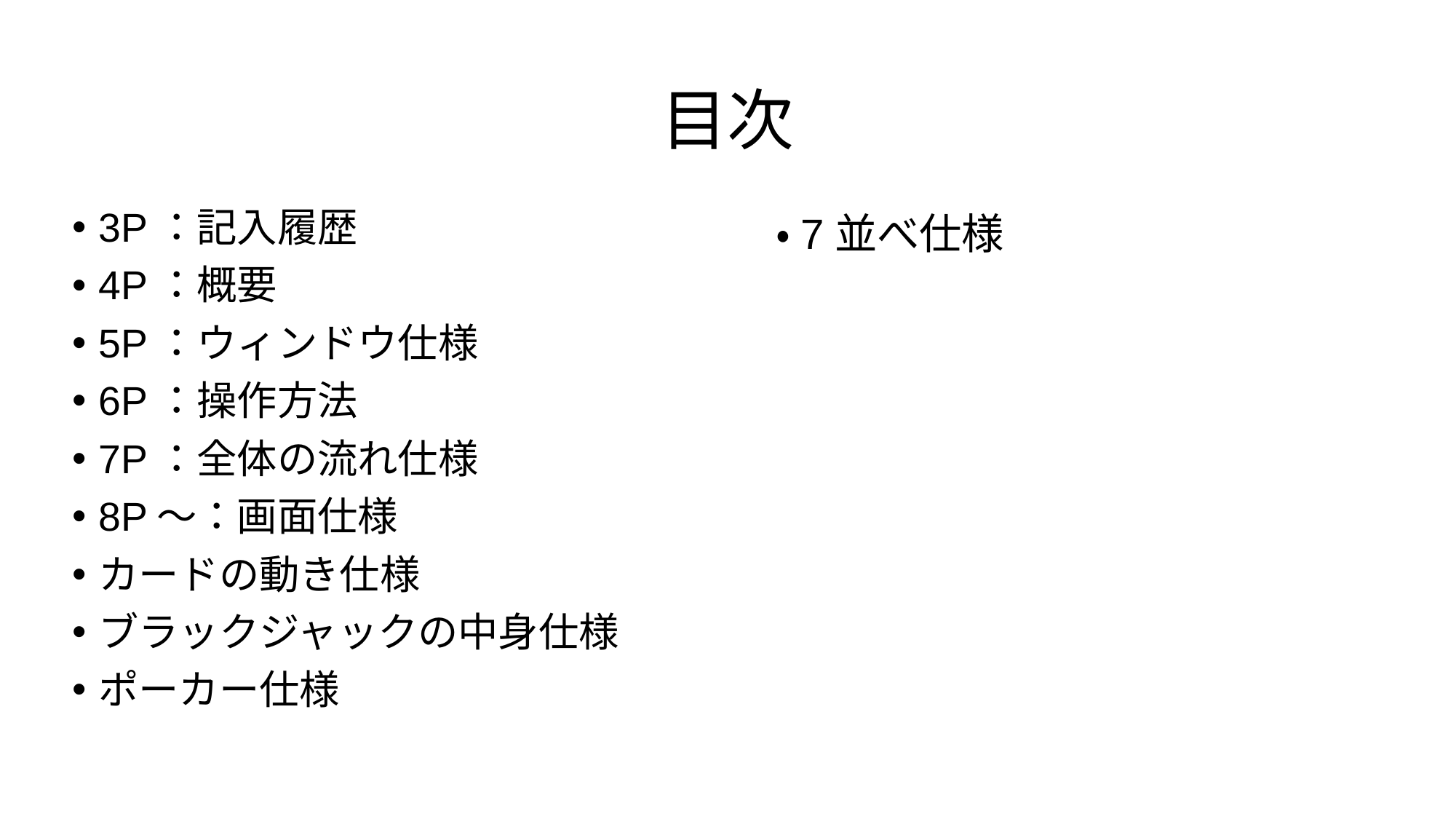

# 目次
・7並べ仕様
3P：記入履歴
4P：概要
5P：ウィンドウ仕様
6P：操作方法
7P：全体の流れ仕様
8P～：画面仕様
カードの動き仕様
ブラックジャックの中身仕様
ポーカー仕様